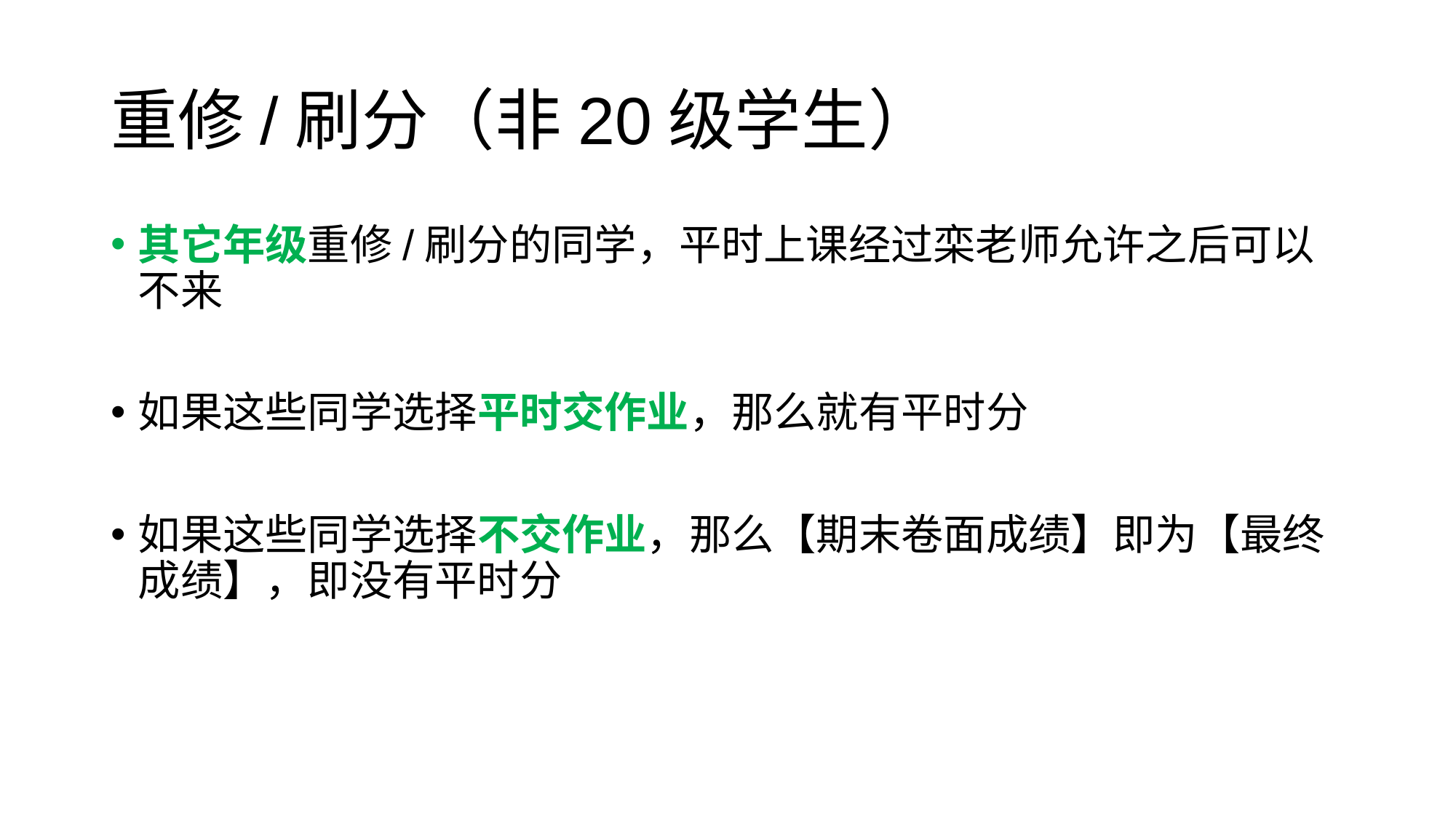

# 重修/刷分（非20级学生）
其它年级重修/刷分的同学，平时上课经过栾老师允许之后可以不来

如果这些同学选择平时交作业，那么就有平时分

如果这些同学选择不交作业，那么【期末卷面成绩】即为【最终成绩】，即没有平时分